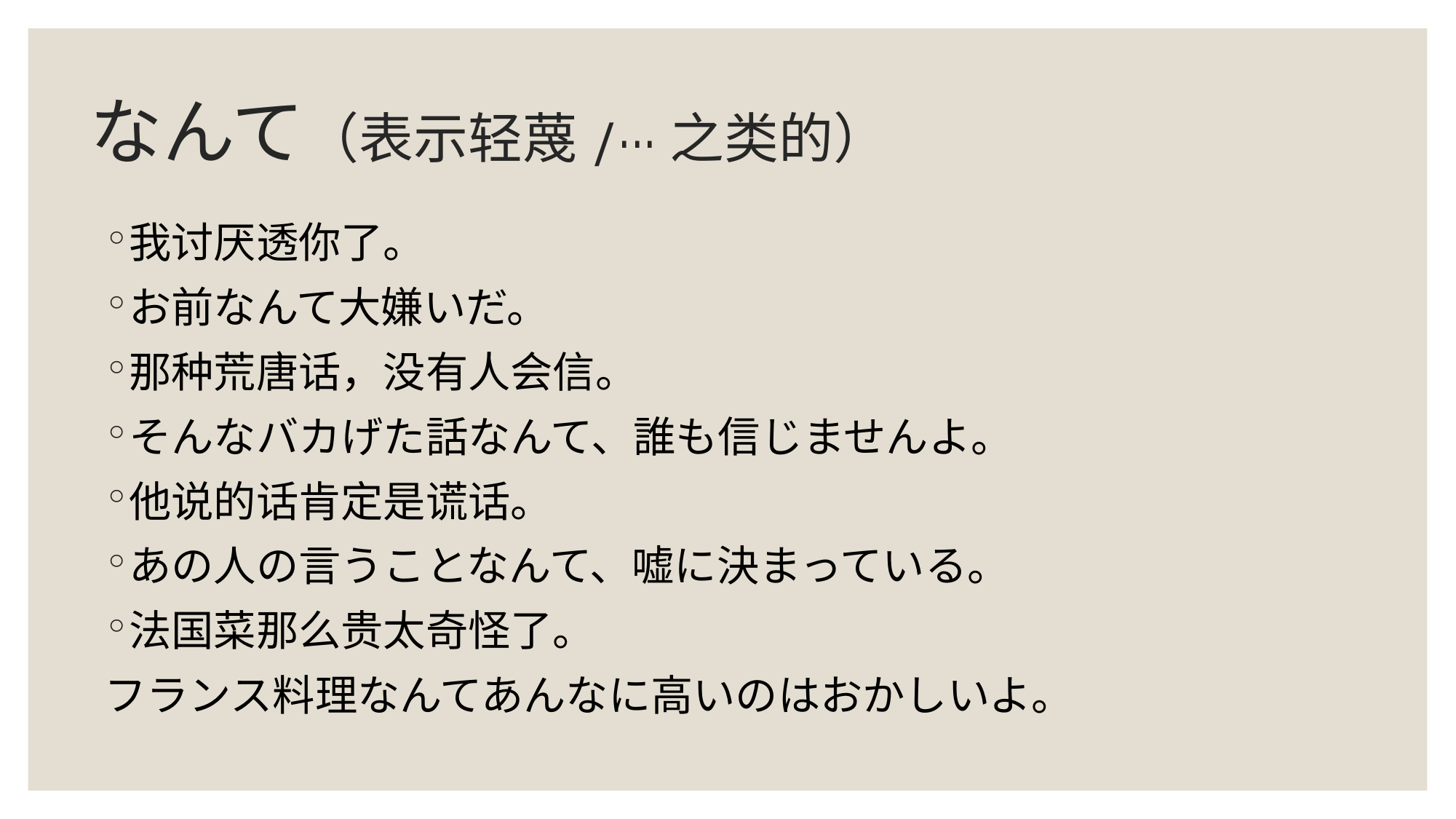

# なんて（表示轻蔑/···之类的）
我讨厌透你了。
お前なんて大嫌いだ。
那种荒唐话，没有人会信。
そんなバカげた話なんて、誰も信じませんよ。
他说的话肯定是谎话。
あの人の言うことなんて、嘘に決まっている。
法国菜那么贵太奇怪了。
フランス料理なんてあんなに高いのはおかしいよ。